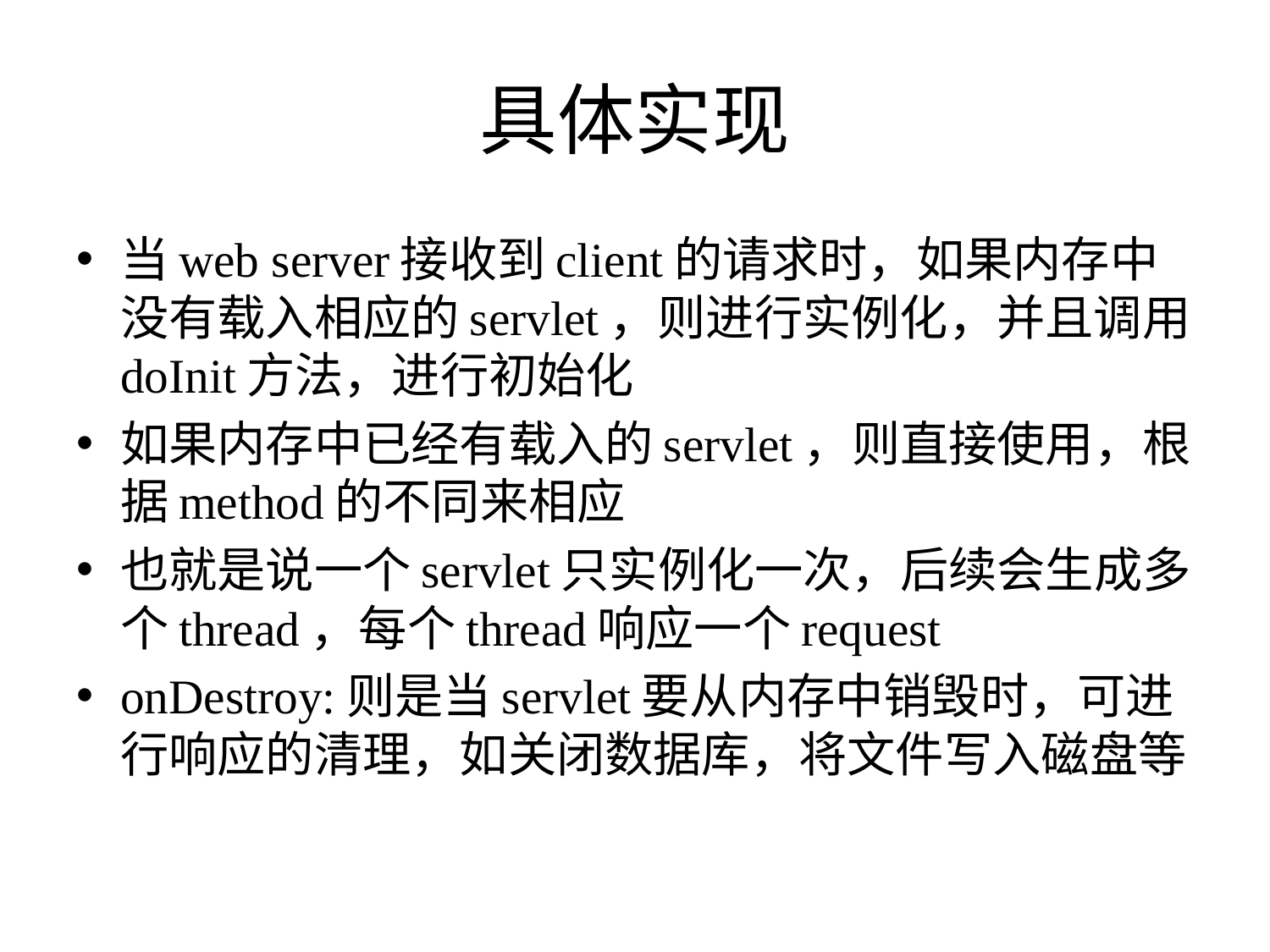

# 具体实现
当web server接收到client的请求时，如果内存中没有载入相应的servlet，则进行实例化，并且调用doInit方法，进行初始化
如果内存中已经有载入的servlet，则直接使用，根据method的不同来相应
也就是说一个servlet只实例化一次，后续会生成多个thread，每个thread响应一个request
onDestroy:则是当servlet要从内存中销毁时，可进行响应的清理，如关闭数据库，将文件写入磁盘等